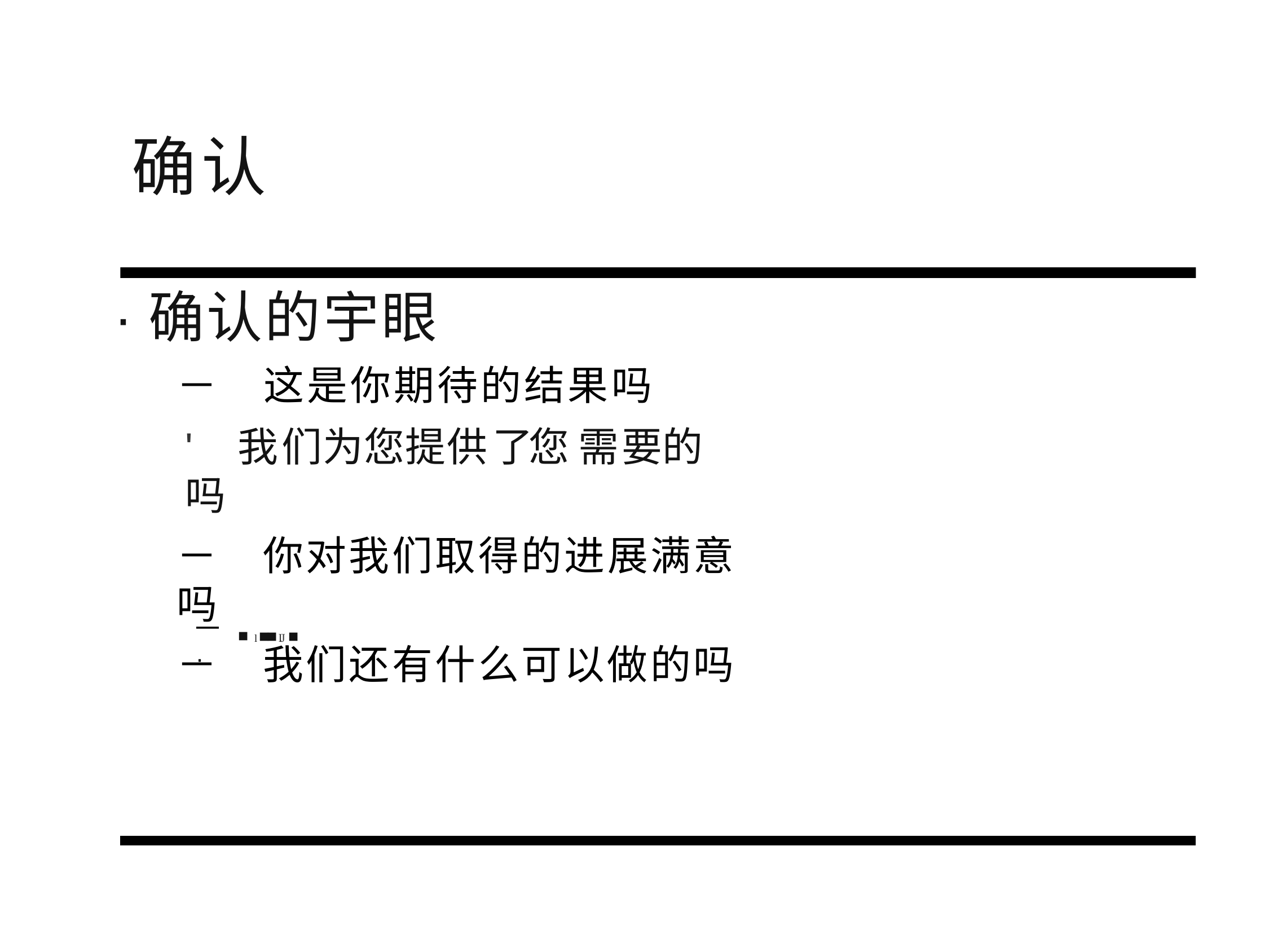

# 确认
·确认的宇眼
－这是你期待的结果吗
' 我们为您提供了您 需要的吗
－你对我们取得的进展满意吗
－我们还有什么可以做的吗

一·
l ■ ■ IJ ■